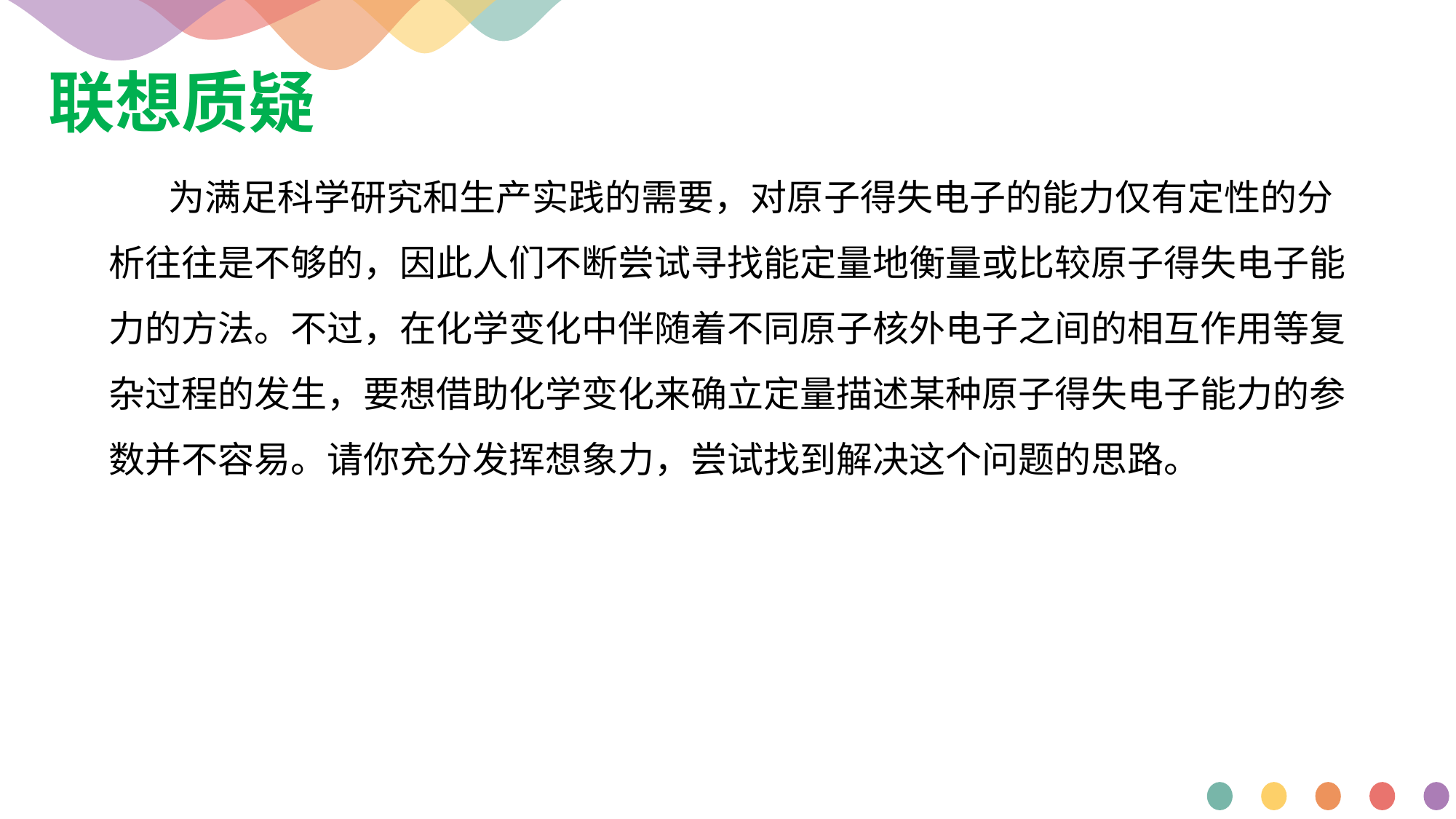

联想质疑
       为满足科学研究和生产实践的需要，对原子得失电子的能力仅有定性的分析往往是不够的，因此人们不断尝试寻找能定量地衡量或比较原子得失电子能力的方法。不过，在化学变化中伴随着不同原子核外电子之间的相互作用等复杂过程的发生，要想借助化学变化来确立定量描述某种原子得失电子能力的参数并不容易。请你充分发挥想象力，尝试找到解决这个问题的思路。